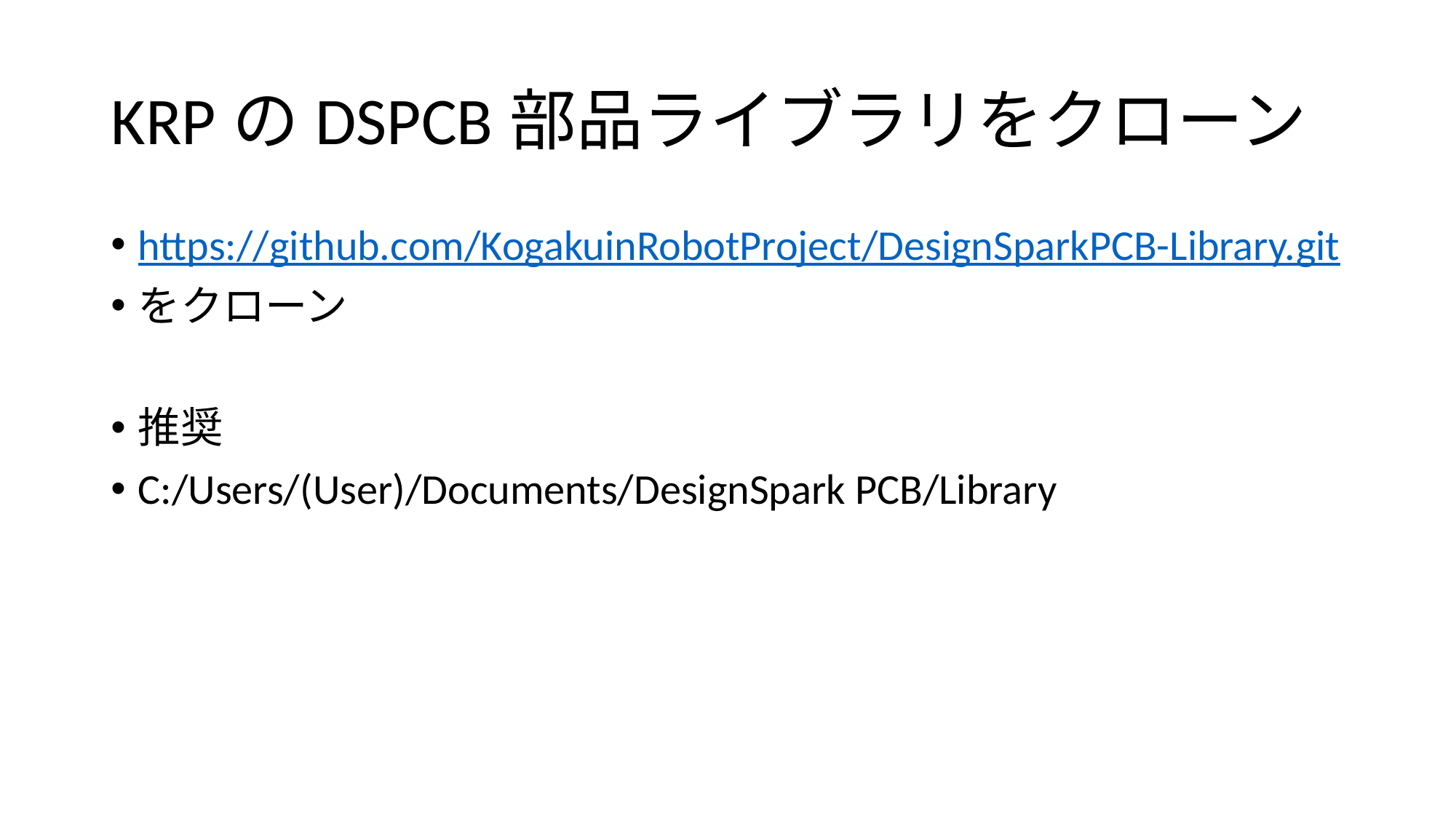

# KRPのDSPCB部品ライブラリをクローン
https://github.com/KogakuinRobotProject/DesignSparkPCB-Library.git
をクローン

推奨
C:/Users/(User)/Documents/DesignSpark PCB/Library